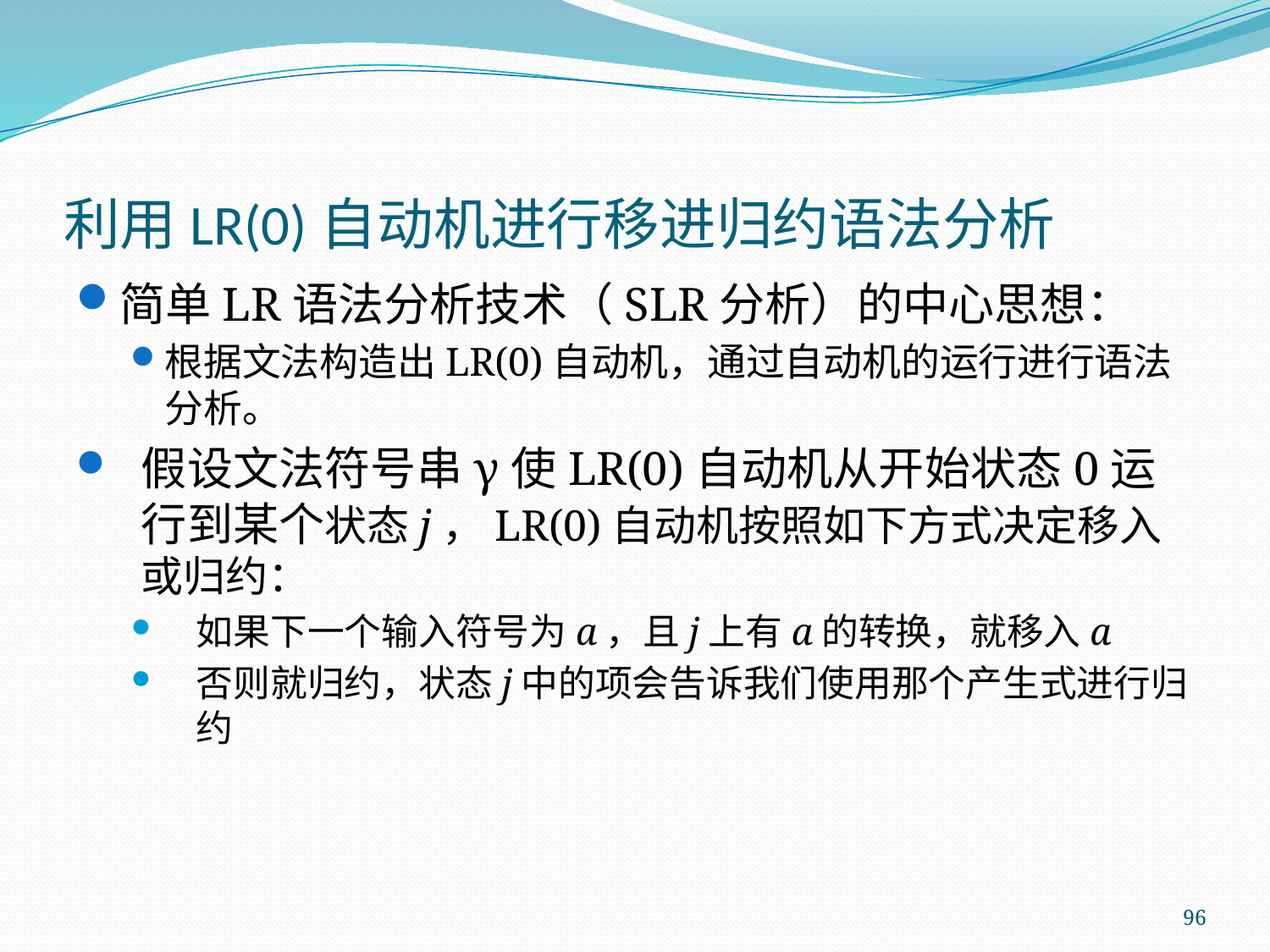

# 利用LR(0)自动机进行移进归约语法分析
简单LR语法分析技术（SLR分析）的中心思想：
根据文法构造出LR(0)自动机，通过自动机的运行进行语法分析。
假设文法符号串γ使LR(0)自动机从开始状态0运行到某个状态j，LR(0)自动机按照如下方式决定移入或归约：
如果下一个输入符号为a，且j上有a的转换，就移入a
否则就归约，状态j中的项会告诉我们使用那个产生式进行归约
96